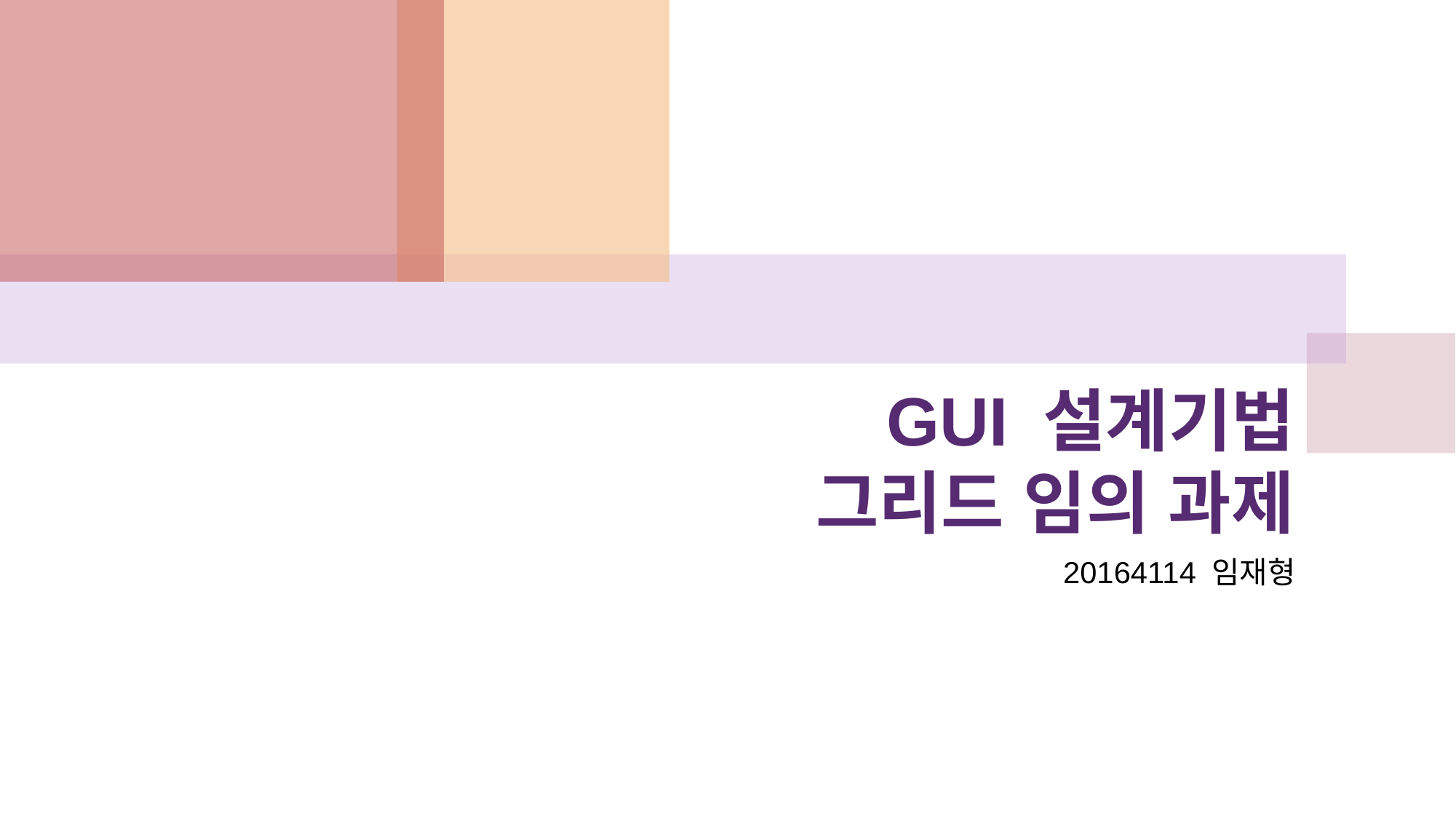

# GUI 설계기법 그리드 임의 과제
20164114 임재형